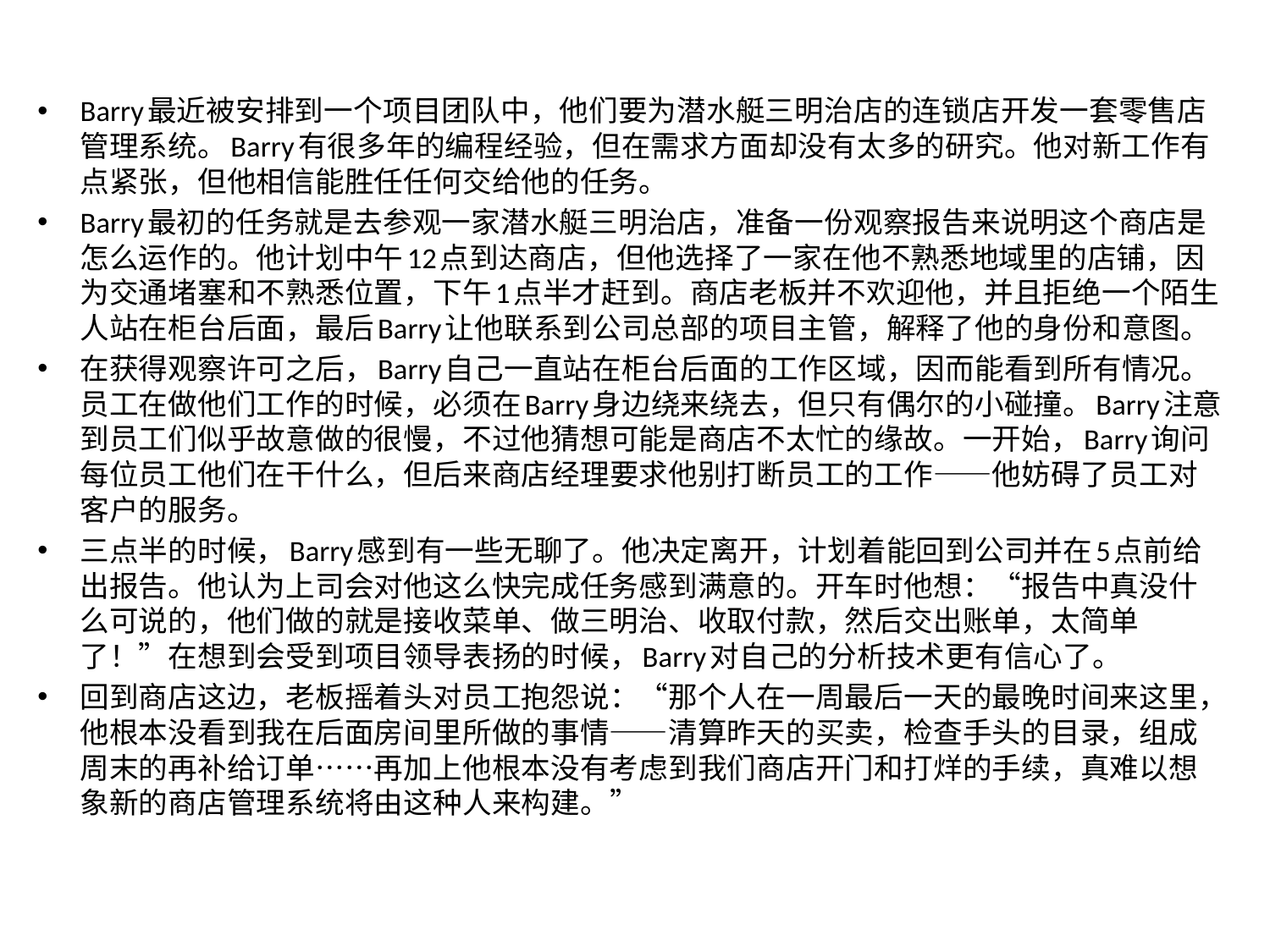

Barry最近被安排到一个项目团队中，他们要为潜水艇三明治店的连锁店开发一套零售店管理系统。Barry有很多年的编程经验，但在需求方面却没有太多的研究。他对新工作有点紧张，但他相信能胜任任何交给他的任务。
Barry最初的任务就是去参观一家潜水艇三明治店，准备一份观察报告来说明这个商店是怎么运作的。他计划中午12点到达商店，但他选择了一家在他不熟悉地域里的店铺，因为交通堵塞和不熟悉位置，下午1点半才赶到。商店老板并不欢迎他，并且拒绝一个陌生人站在柜台后面，最后Barry让他联系到公司总部的项目主管，解释了他的身份和意图。
在获得观察许可之后，Barry自己一直站在柜台后面的工作区域，因而能看到所有情况。员工在做他们工作的时候，必须在Barry身边绕来绕去，但只有偶尔的小碰撞。Barry注意到员工们似乎故意做的很慢，不过他猜想可能是商店不太忙的缘故。一开始，Barry询问每位员工他们在干什么，但后来商店经理要求他别打断员工的工作——他妨碍了员工对客户的服务。
三点半的时候，Barry感到有一些无聊了。他决定离开，计划着能回到公司并在5点前给出报告。他认为上司会对他这么快完成任务感到满意的。开车时他想：“报告中真没什么可说的，他们做的就是接收菜单、做三明治、收取付款，然后交出账单，太简单了！”在想到会受到项目领导表扬的时候，Barry对自己的分析技术更有信心了。
回到商店这边，老板摇着头对员工抱怨说：“那个人在一周最后一天的最晚时间来这里，他根本没看到我在后面房间里所做的事情——清算昨天的买卖，检查手头的目录，组成周末的再补给订单……再加上他根本没有考虑到我们商店开门和打烊的手续，真难以想象新的商店管理系统将由这种人来构建。”